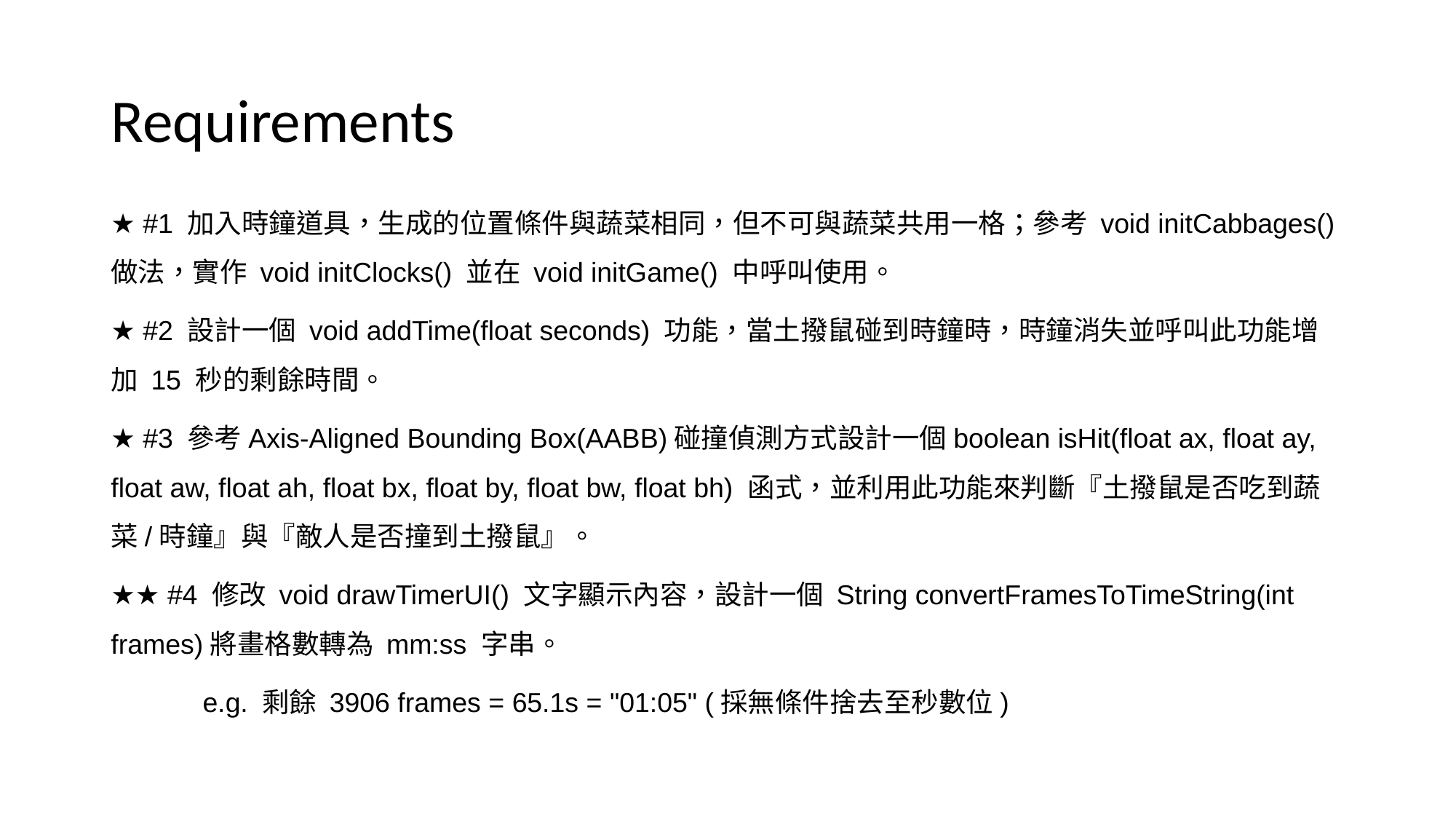

# Requirements
★ #1 加入時鐘道具，生成的位置條件與蔬菜相同，但不可與蔬菜共用一格；參考 void initCabbages() 做法，實作 void initClocks() 並在 void initGame() 中呼叫使用。
★ #2 設計一個 void addTime(float seconds) 功能，當土撥鼠碰到時鐘時，時鐘消失並呼叫此功能增加 15 秒的剩餘時間。
★ #3 參考Axis-Aligned Bounding Box(AABB)碰撞偵測方式設計一個boolean isHit(float ax, float ay, float aw, float ah, float bx, float by, float bw, float bh) 函式，並利用此功能來判斷『土撥鼠是否吃到蔬菜/時鐘』與『敵人是否撞到土撥鼠』。
★★ #4 修改 void drawTimerUI() 文字顯示內容，設計一個 String convertFramesToTimeString(int frames)將畫格數轉為 mm:ss 字串。
            e.g. 剩餘 3906 frames = 65.1s = "01:05" (採無條件捨去至秒數位)